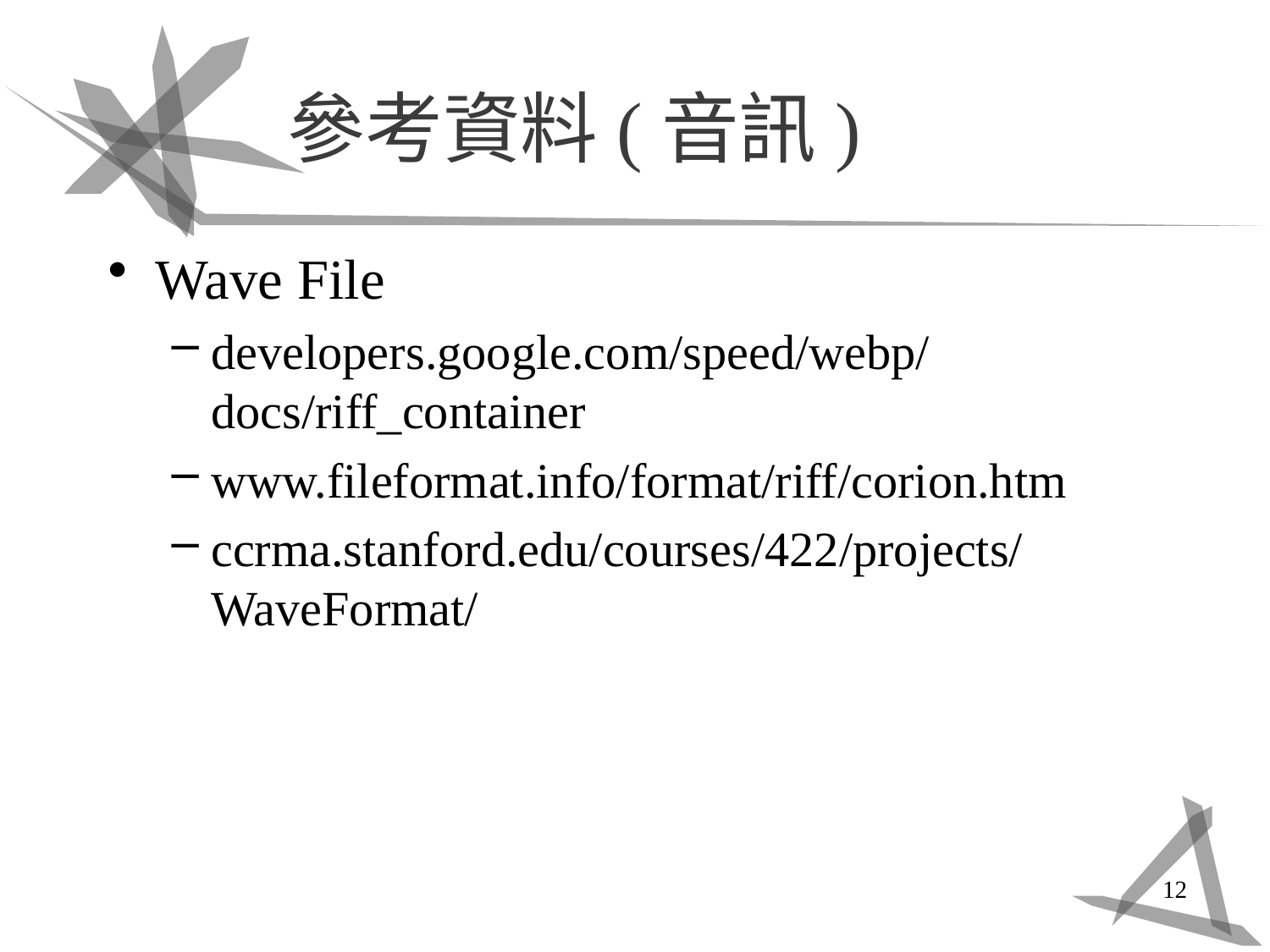

# 參考資料(音訊)
Wave File
developers.google.com/speed/webp/
docs/riff_container
www.fileformat.info/format/riff/corion.htm
ccrma.stanford.edu/courses/422/projects/
WaveFormat/
12